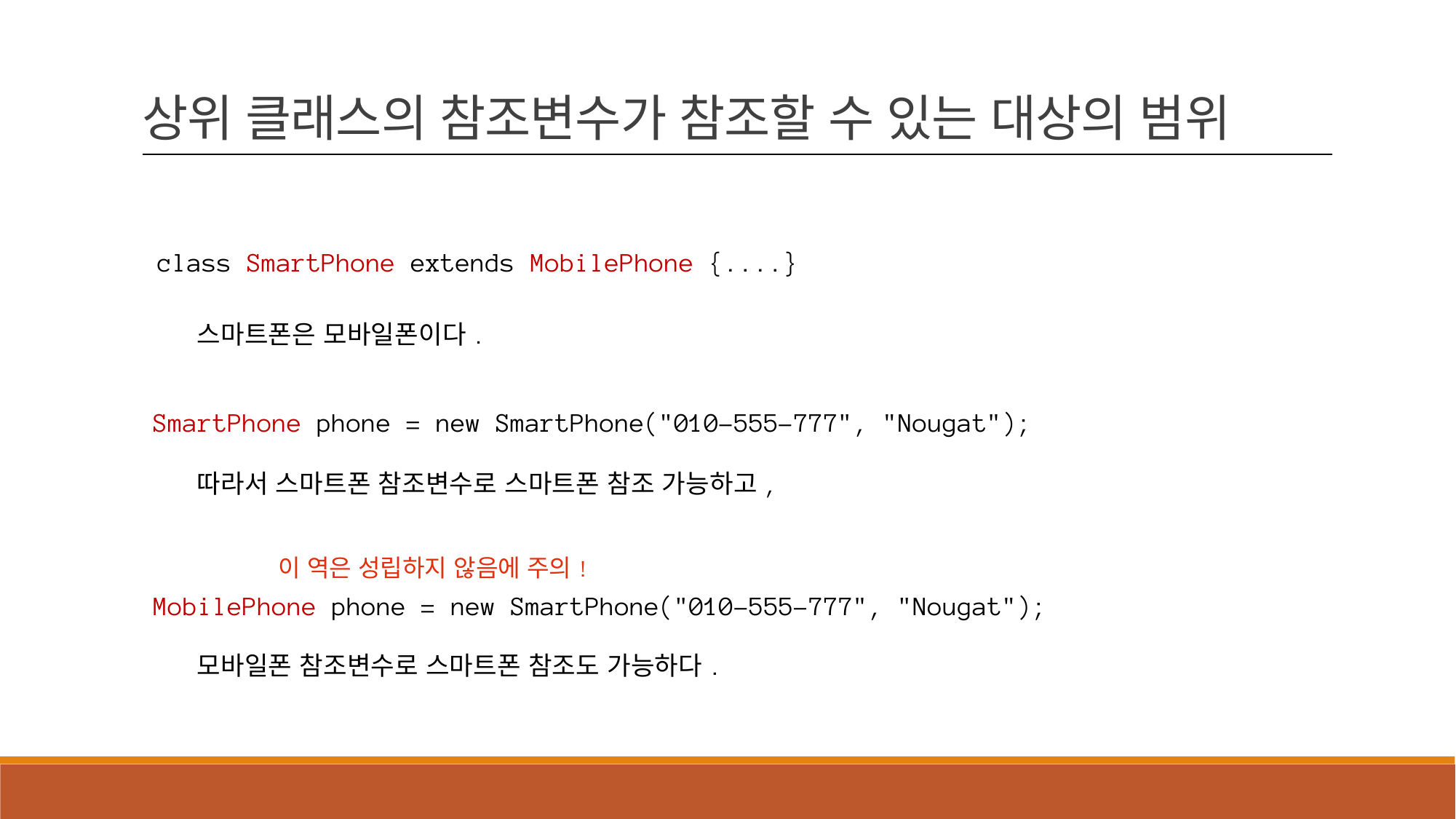

상위 클래스의 참조변수가 참조할 수 있는 대상의 범위
class SmartPhone extends MobilePhone {....}
스마트폰은 모바일폰이다.
SmartPhone phone = new SmartPhone("010-555-777", "Nougat");
따라서 스마트폰 참조변수로 스마트폰 참조 가능하고,
이 역은 성립하지 않음에 주의!
MobilePhone phone = new SmartPhone("010-555-777", "Nougat");
모바일폰 참조변수로 스마트폰 참조도 가능하다.